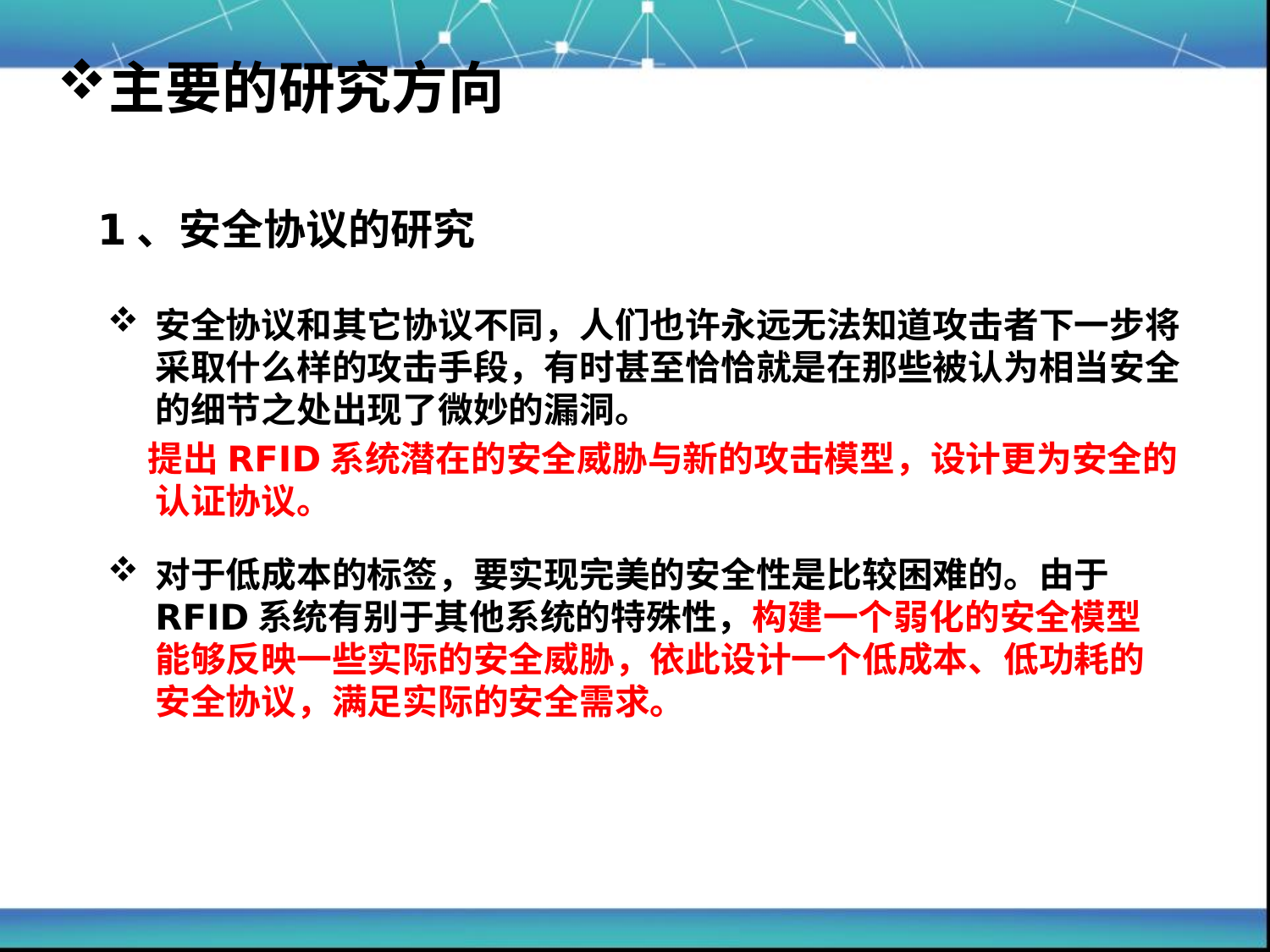

主要的研究方向
1、安全协议的研究

安全协议和其它协议不同，人们也许永远无法知道攻击者下一步将采取什么样的攻击手段，有时甚至恰恰就是在那些被认为相当安全的细节之处出现了微妙的漏洞。
    提出RFID系统潜在的安全威胁与新的攻击模型，设计更为安全的认证协议。
对于低成本的标签，要实现完美的安全性是比较困难的。由于RFID系统有别于其他系统的特殊性，构建一个弱化的安全模型能够反映一些实际的安全威胁，依此设计一个低成本、低功耗的安全协议，满足实际的安全需求。